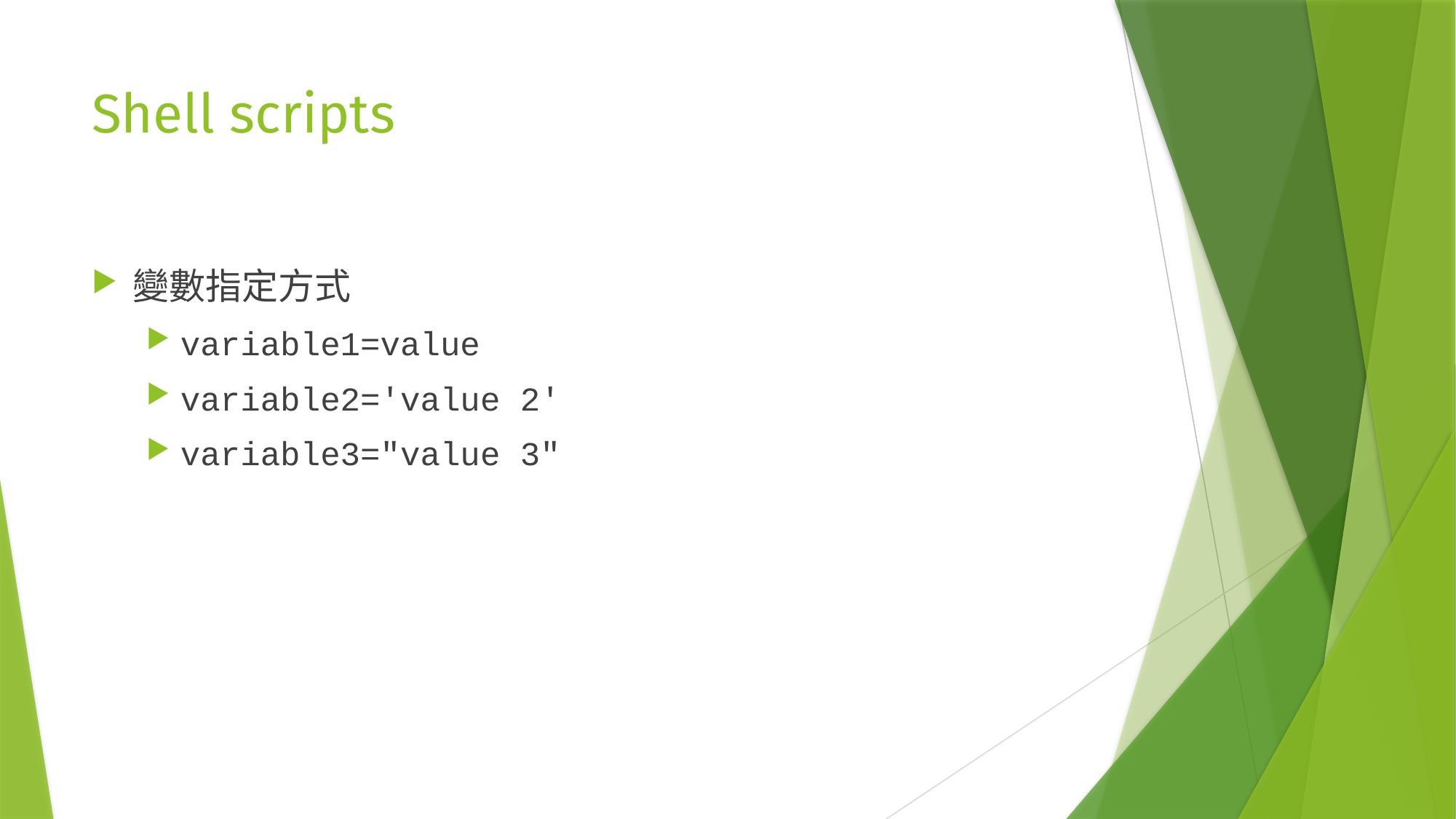

# Shell scripts
變數指定方式
variable1=value
variable2='value 2'
variable3="value 3"